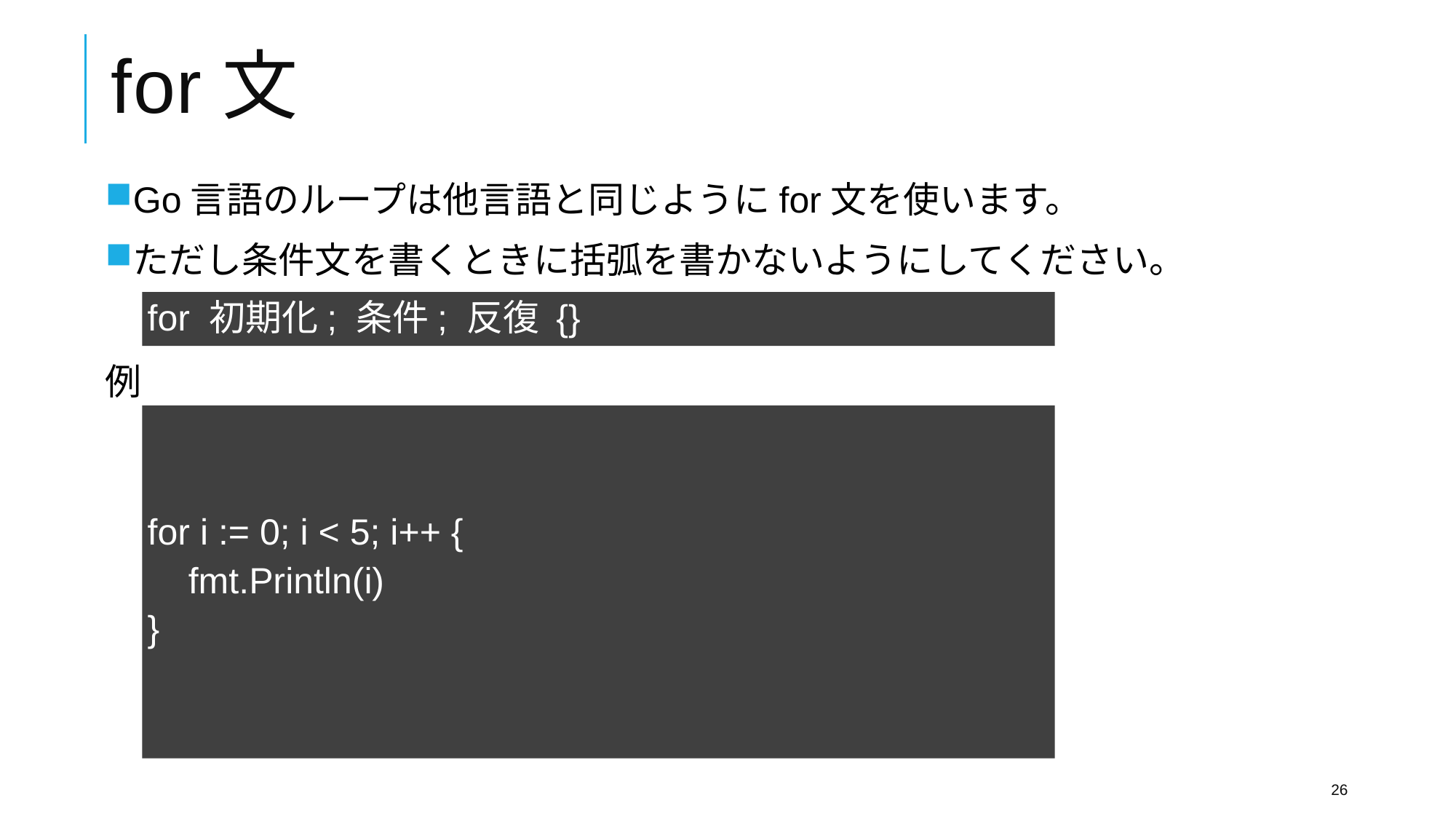

# for文
Go言語のループは他言語と同じようにfor文を使います。
ただし条件文を書くときに括弧を書かないようにしてください。

例

for 初期化; 条件; 反復 {}
for i := 0; i < 5; i++ {
    fmt.Println(i)
}
26